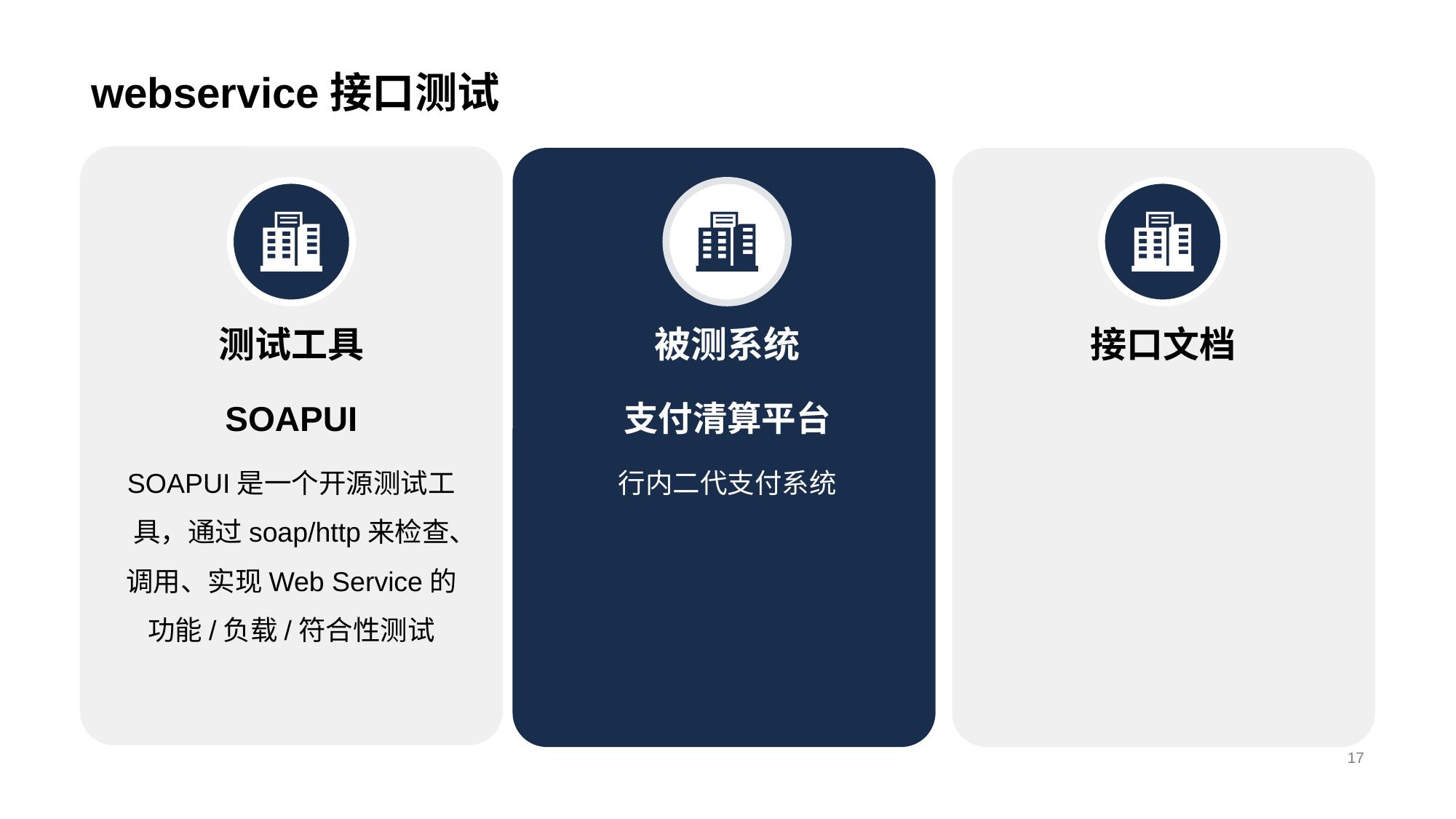

# webservice接口测试

测试工具
被测系统
接口文档
SOAPUI
支付清算平台

SOAPUI是一个开源测试工具，通过soap/http来检查、调用、实现Web Service的功能/负载/符合性测试
行内二代支付系统

17